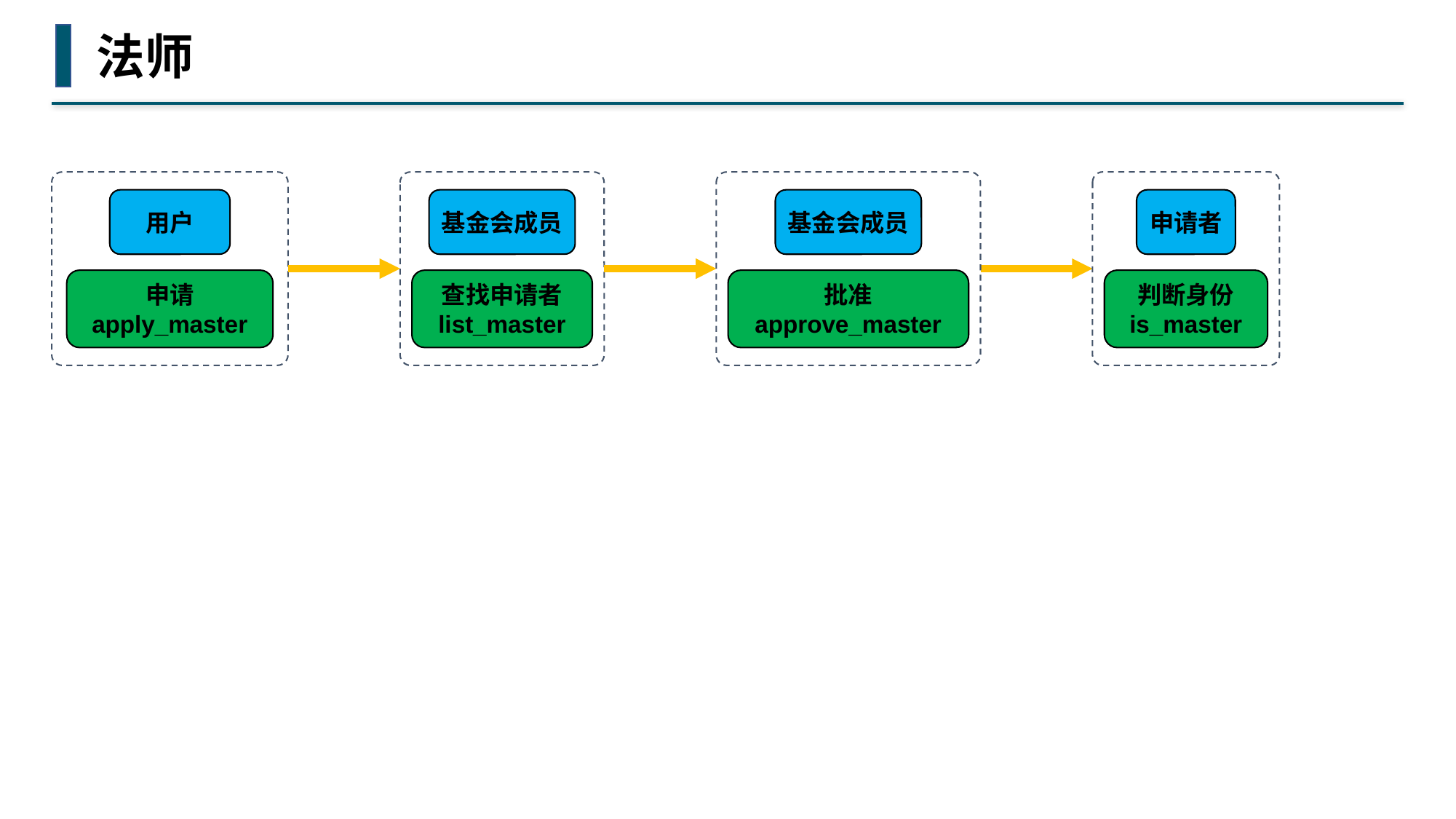

法师

用户
申请
apply_master

基金会成员
查找申请者
list_master

基金会成员
批准
approve_master

申请者
判断身份
is_master